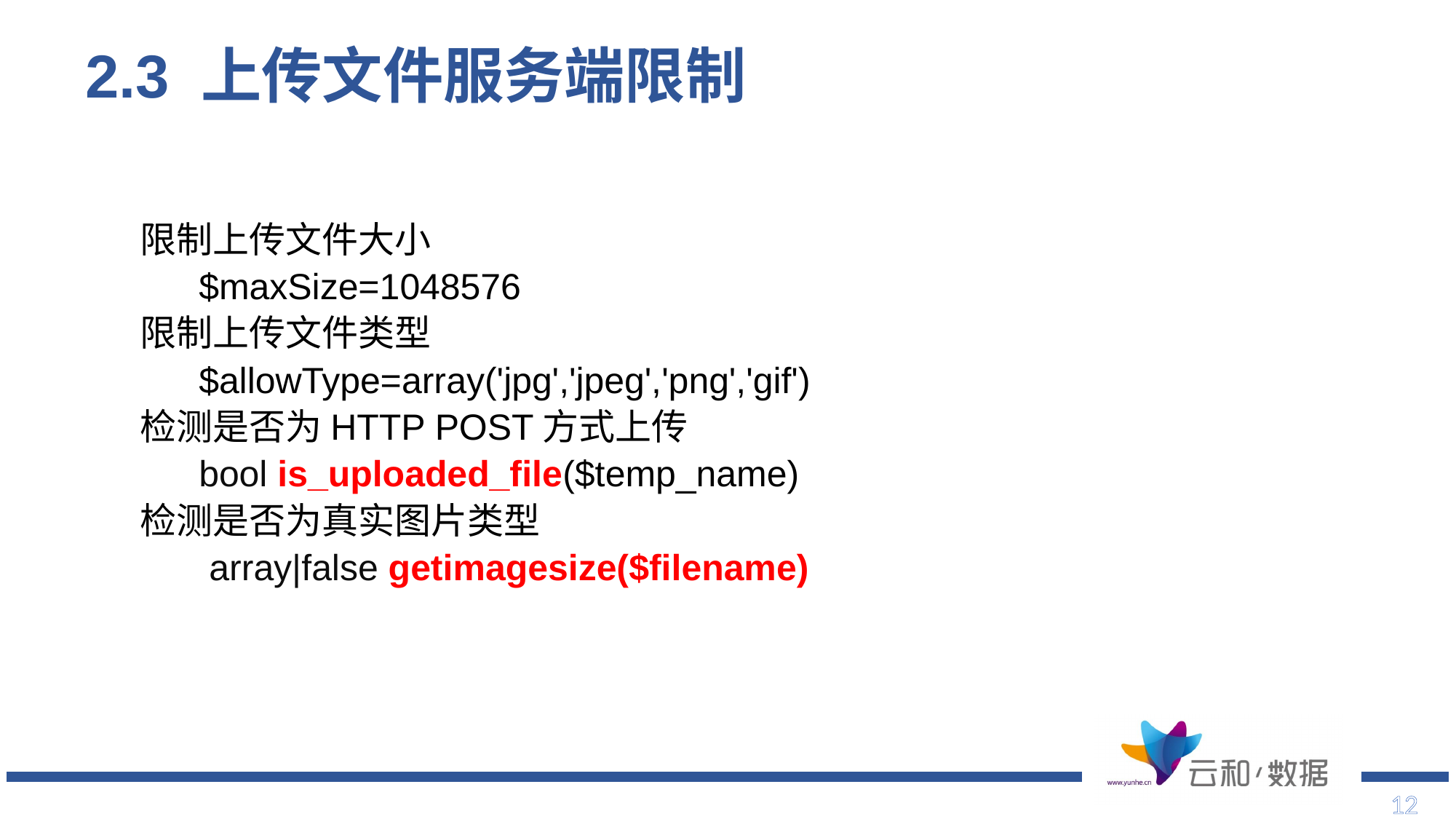

# 2.3 上传文件服务端限制

限制上传文件大小
    $maxSize=1048576
限制上传文件类型
    $allowType=array('jpg','jpeg','png','gif')
检测是否为HTTP POST方式上传
    bool is_uploaded_file($temp_name)
检测是否为真实图片类型
     array|false getimagesize($filename)